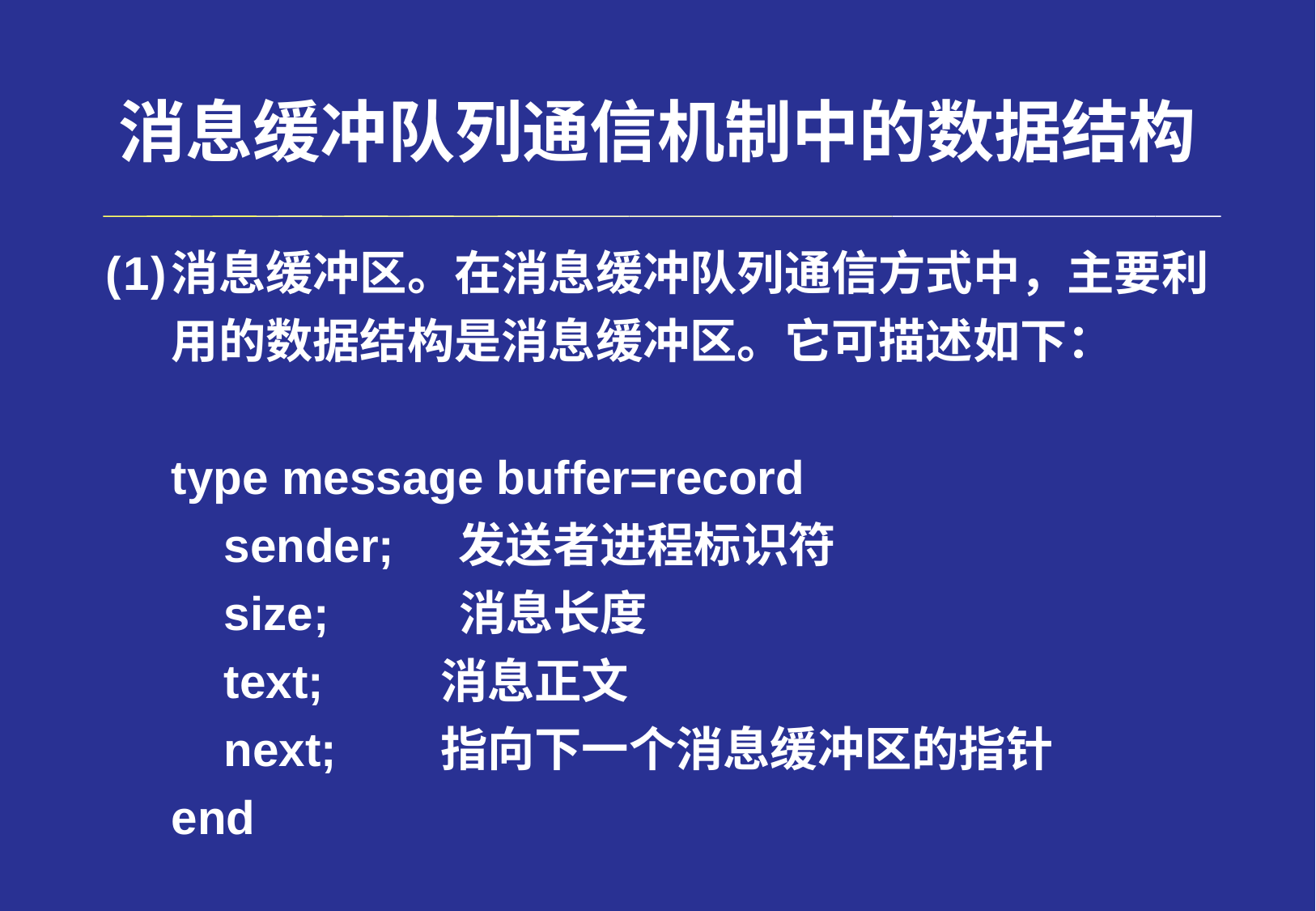

# 消息缓冲队列通信机制中的数据结构
消息缓冲区。在消息缓冲队列通信方式中，主要利用的数据结构是消息缓冲区。它可描述如下：

     type message buffer=record
         sender;    发送者进程标识符
	    size;         消息长度
         text;        消息正文
         next;       指向下一个消息缓冲区的指针
     end